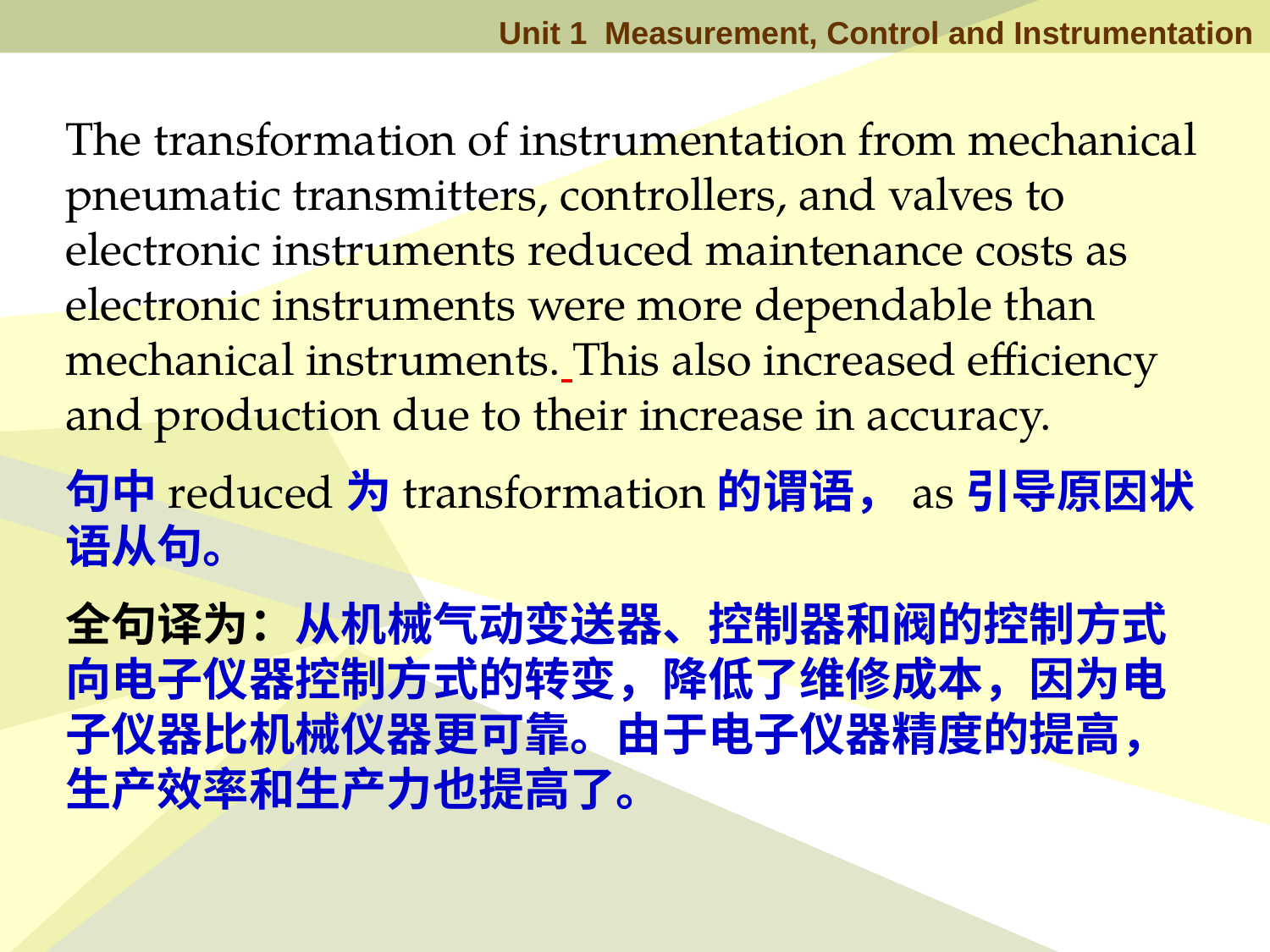

The transformation of instrumentation from mechanical pneumatic transmitters, controllers, and valves to electronic instruments reduced maintenance costs as electronic instruments were more dependable than mechanical instruments. This also increased efficiency and production due to their increase in accuracy.
句中reduced为transformation的谓语，as引导原因状语从句。
全句译为：从机械气动变送器、控制器和阀的控制方式向电子仪器控制方式的转变，降低了维修成本，因为电子仪器比机械仪器更可靠。由于电子仪器精度的提高，生产效率和生产力也提高了。